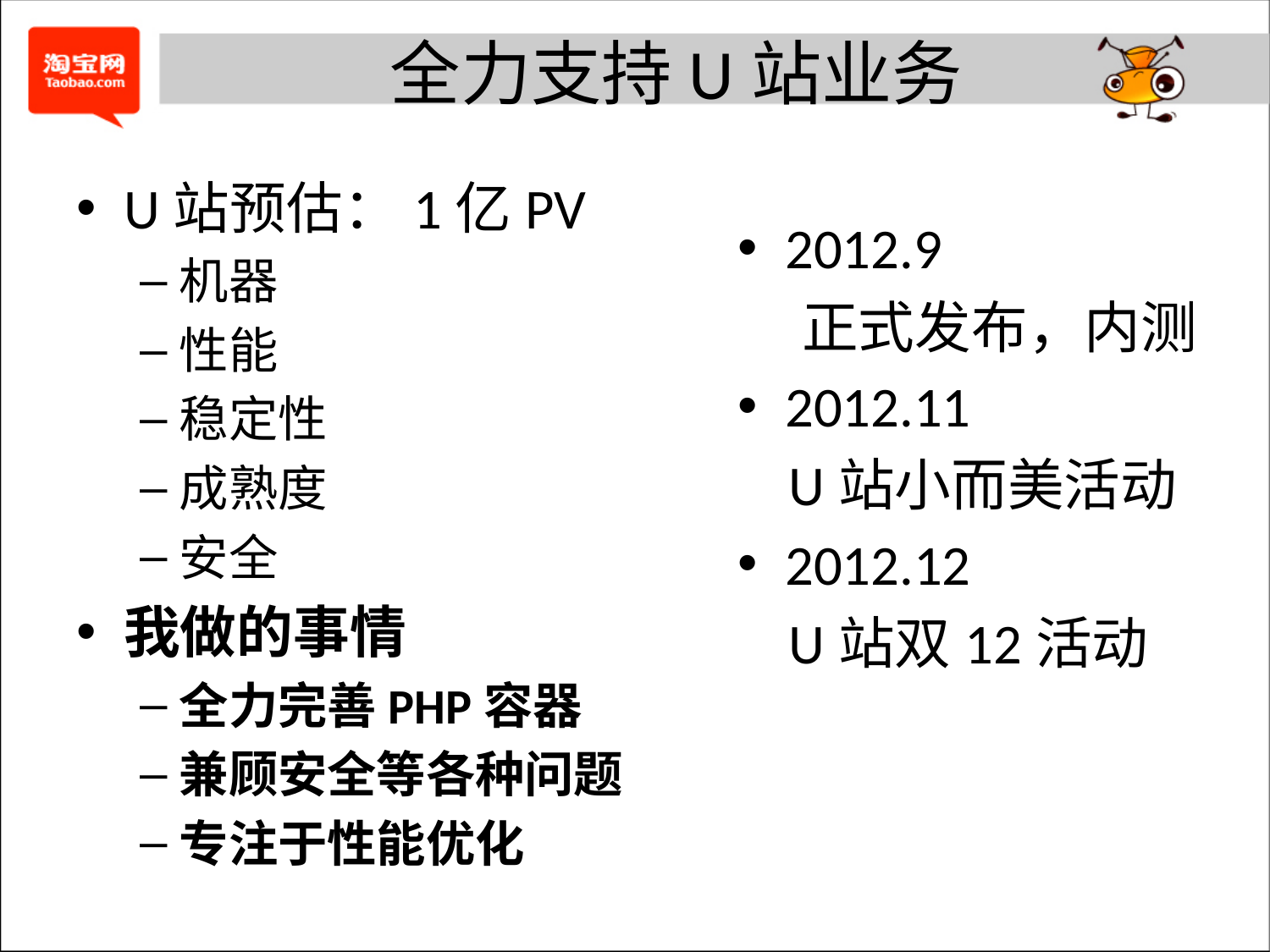

# 全力支持U站业务
U站预估：1亿PV
机器
性能
稳定性
成熟度
安全
我做的事情
全力完善PHP容器
兼顾安全等各种问题
专注于性能优化

2012.9
    正式发布，内测
2012.11
    U站小而美活动
2012.12
    U站双12活动